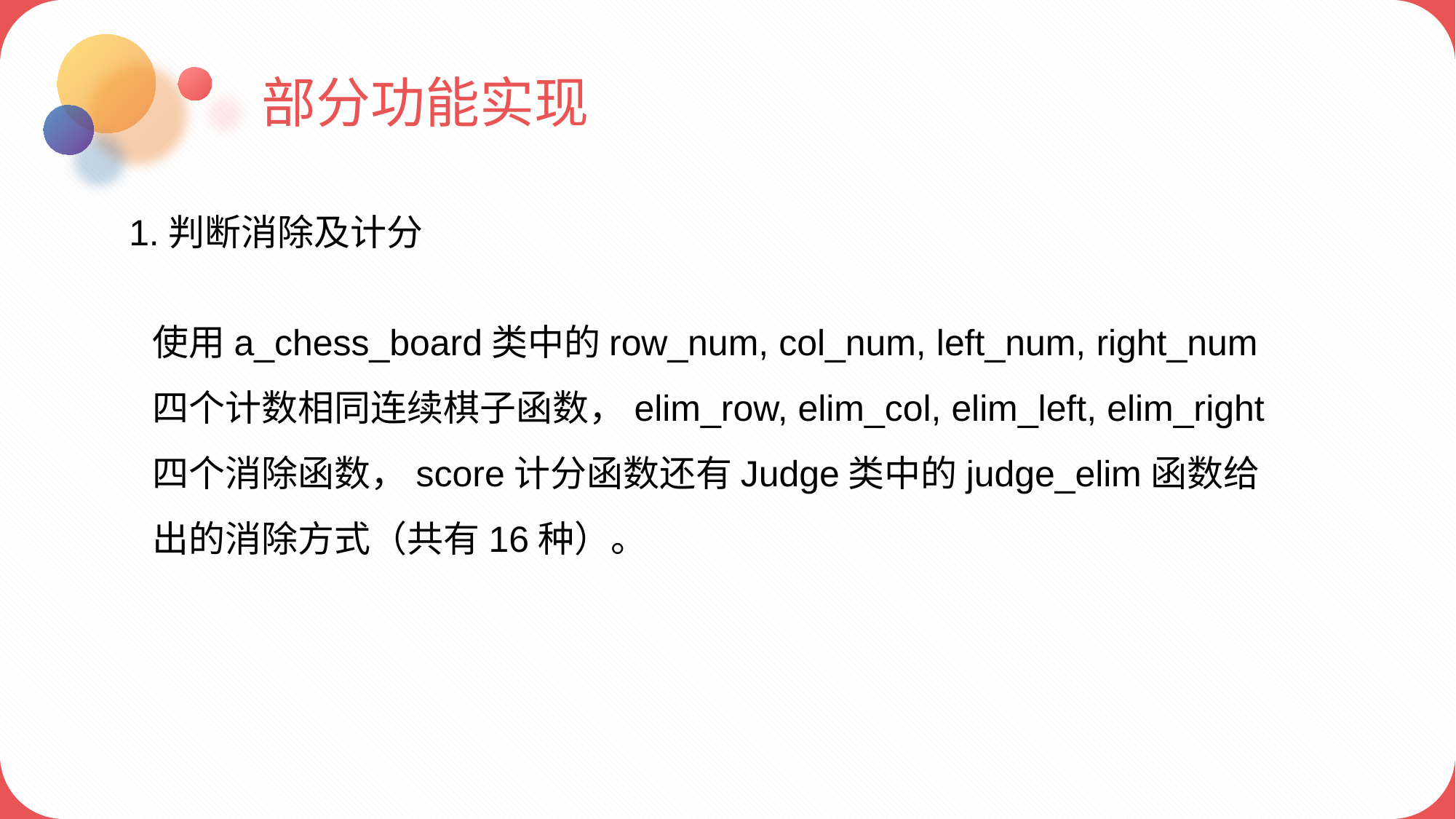

部分功能实现
1.判断消除及计分
使用a_chess_board类中的row_num, col_num, left_num, right_num四个计数相同连续棋子函数，elim_row, elim_col, elim_left, elim_right四个消除函数，score计分函数还有Judge类中的judge_elim函数给出的消除方式（共有16种）。